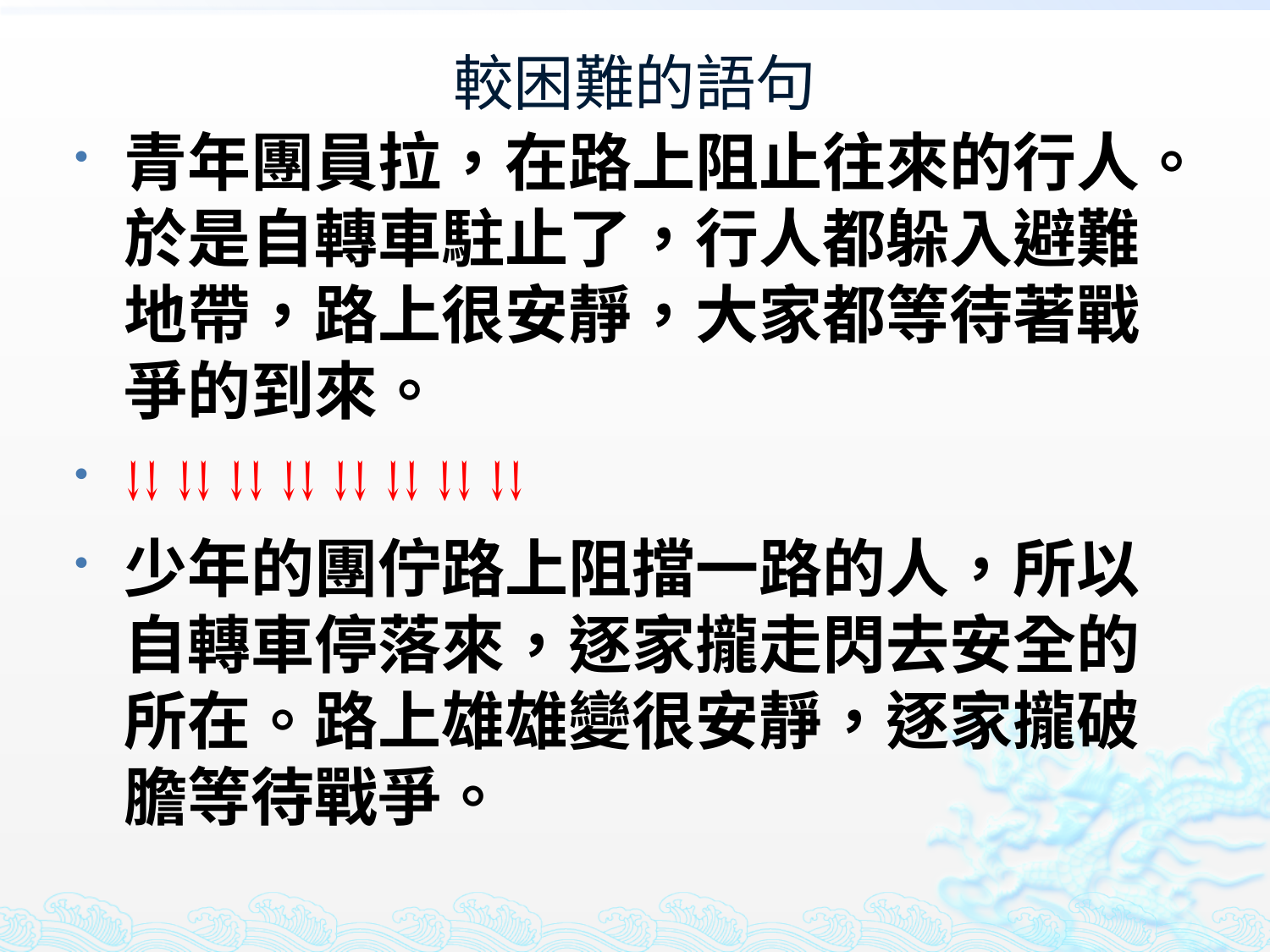

# 較困難的語句
青年團員拉，在路上阻止往來的行人。於是自轉車駐止了，行人都躲入避難地帶，路上很安靜，大家都等待著戰爭的到來。
↓↓ ↓↓ ↓↓ ↓↓ ↓↓ ↓↓ ↓↓ ↓↓
少年的團佇路上阻擋一路的人，所以自轉車停落來，逐家攏走閃去安全的所在。路上雄雄變很安靜，逐家攏破膽等待戰爭。